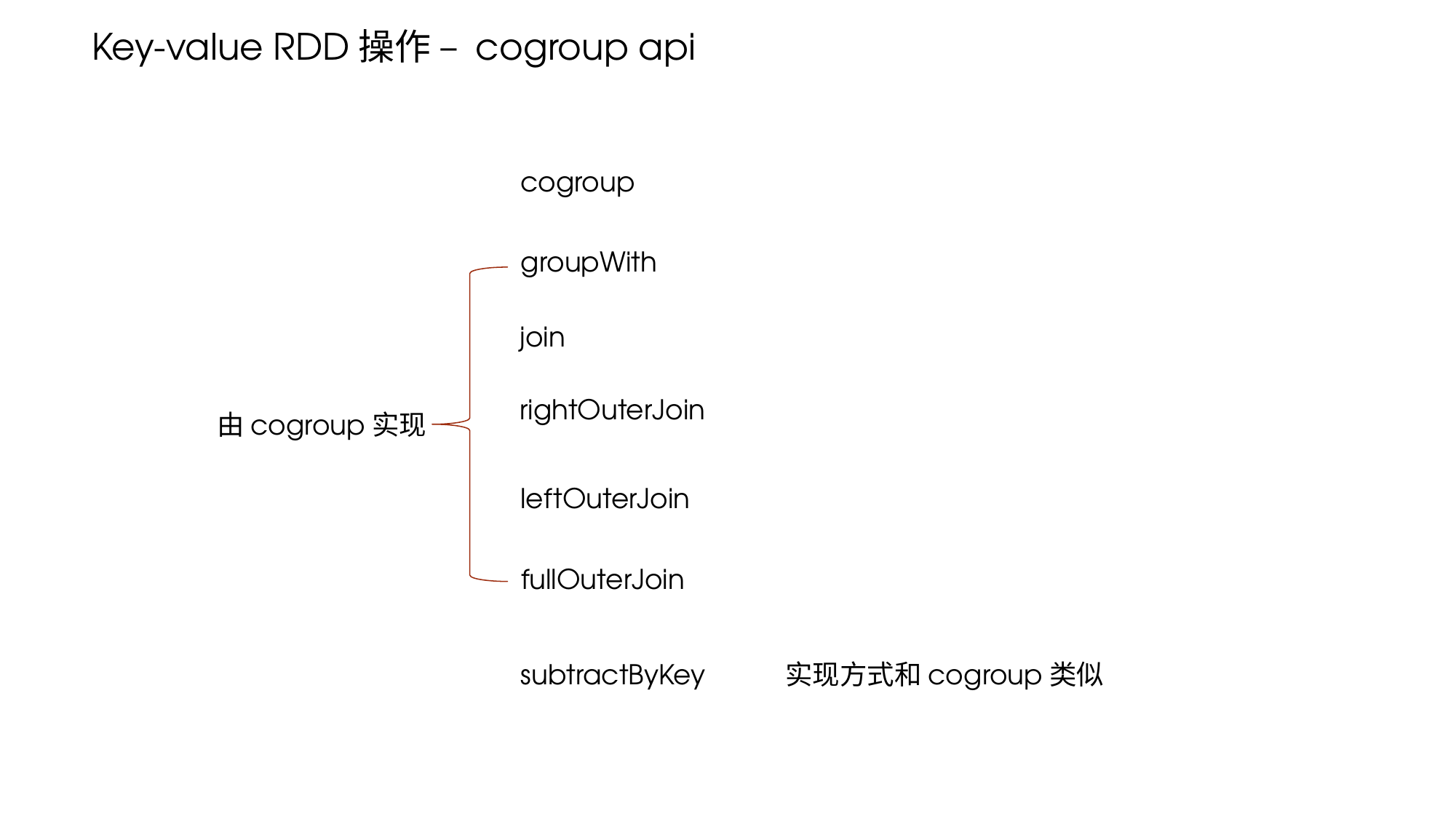

Key-value RDD操作 – cogroup api
cogroup
groupWith

join
rightOuterJoin
由cogroup实现
leftOuterJoin
fullOuterJoin
subtractByKey
实现方式和cogroup类似